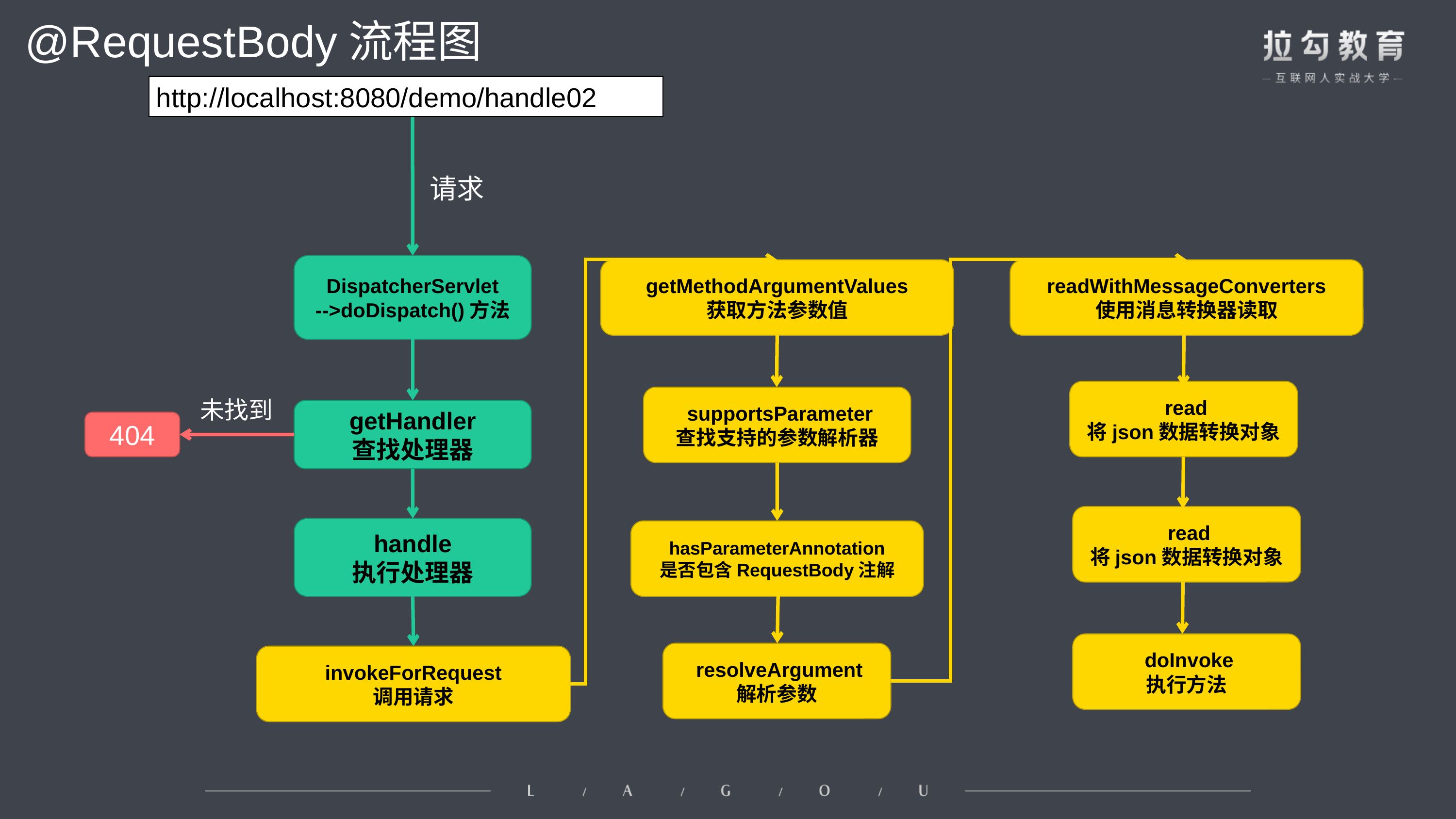

@RequestBody流程图
http://localhost:8080/demo/handle02
请求
DispatcherServlet
-->doDispatch()方法
getMethodArgumentValues
获取方法参数值
readWithMessageConverters
使用消息转换器读取
 read
将json数据转换对象
 supportsParameter
查找支持的参数解析器
未找到
getHandler
查找处理器
404
 read
将json数据转换对象
handle
执行处理器
hasParameterAnnotation
是否包含RequestBody注解
 doInvoke
执行方法
 resolveArgument
解析参数
invokeForRequest
调用请求